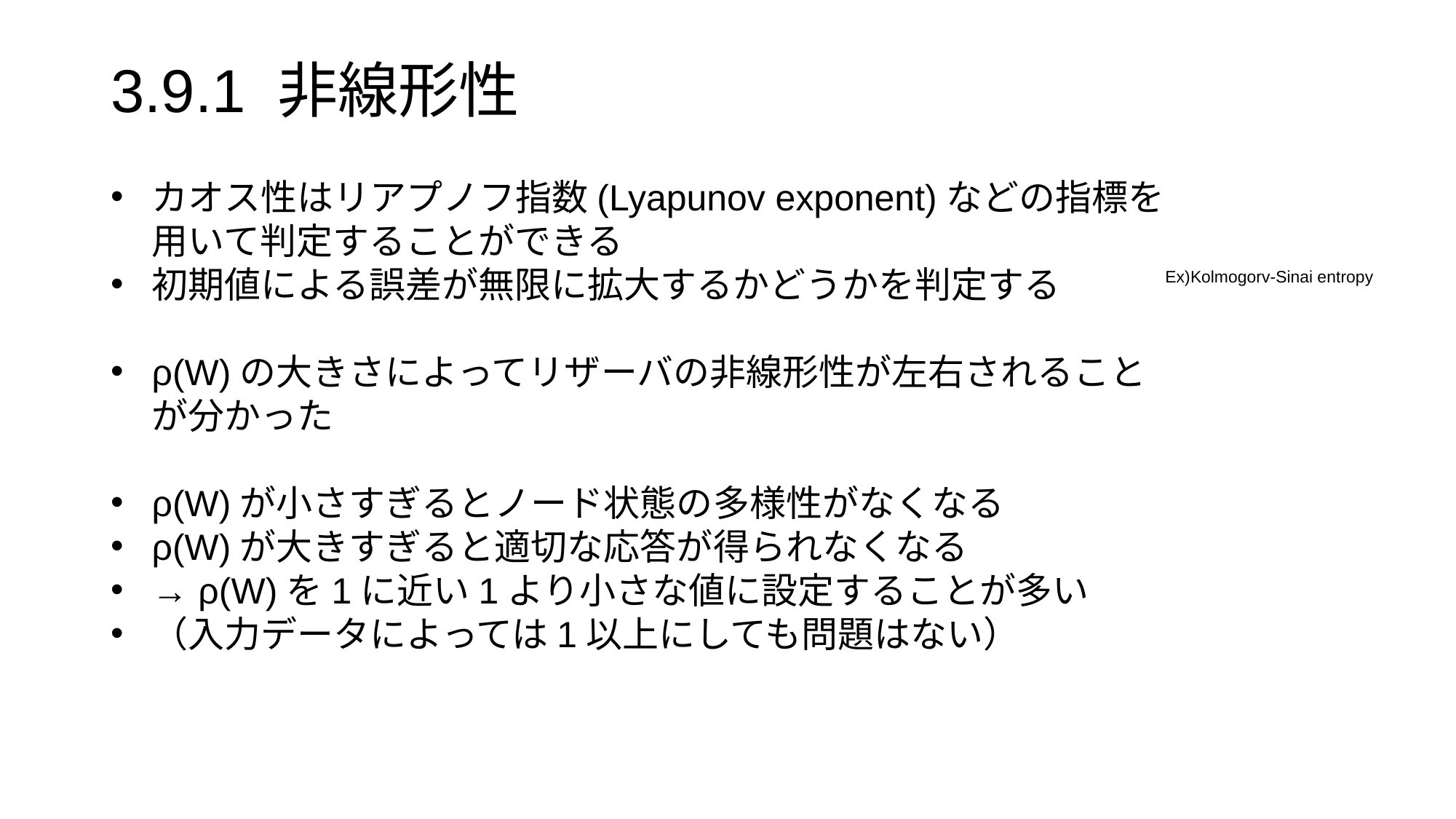

# 3.9.1 非線形性
カオス性はリアプノフ指数(Lyapunov exponent)などの指標を用いて判定することができる
初期値による誤差が無限に拡大するかどうかを判定する

ρ(W)の大きさによってリザーバの非線形性が左右されることが分かった

ρ(W)が小さすぎるとノード状態の多様性がなくなる
ρ(W)が大きすぎると適切な応答が得られなくなる
→ ρ(W)を1に近い1より小さな値に設定することが多い
（入力データによっては1以上にしても問題はない）
Ex)Kolmogorv-Sinai entropy